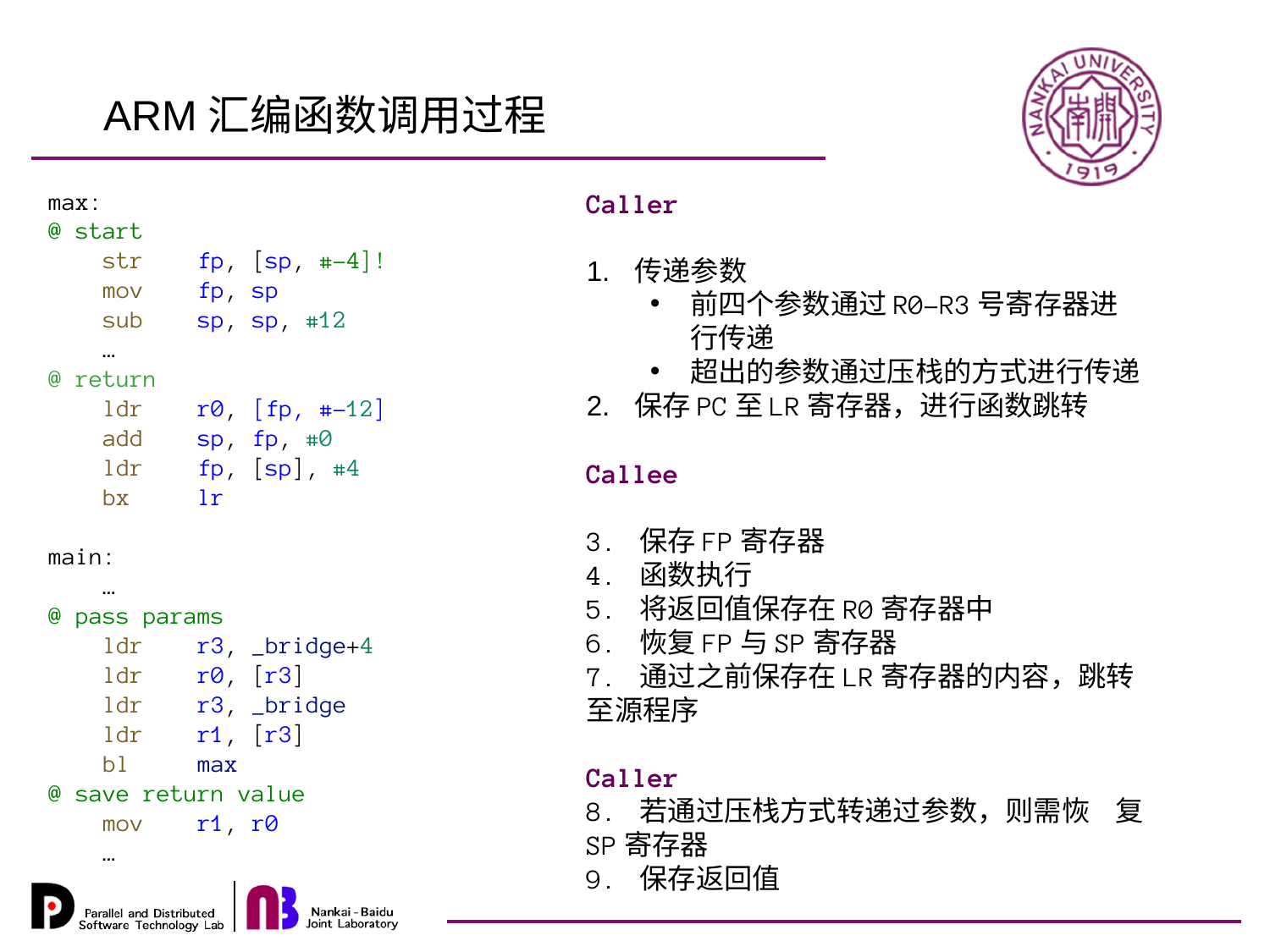

ARM汇编函数调用过程

max:
@ start
    str    fp, [sp, #-4]!
    mov    fp, sp
    sub    sp, sp, #12
    …
@ return
    ldr    r0, [fp, #-12]
    add    sp, fp, #0
    ldr    fp, [sp], #4
    bx     lr
main:
    …
@ pass params
    ldr    r3, _bridge+4
    ldr    r0, [r3]
    ldr    r3, _bridge
    ldr    r1, [r3]
    bl     max
@ save return value
    mov    r1, r0
    …

Caller

传递参数
前四个参数通过R0-R3号寄存器进行传递
超出的参数通过压栈的方式进行传递
保存PC至LR寄存器，进行函数跳转

Callee

3. 保存FP寄存器
4. 函数执行
5. 将返回值保存在R0寄存器中
6. 恢复FP与SP寄存器
7. 通过之前保存在LR寄存器的内容，跳转至源程序

Caller
8. 若通过压栈方式转递过参数，则需恢    复SP寄存器
9. 保存返回值